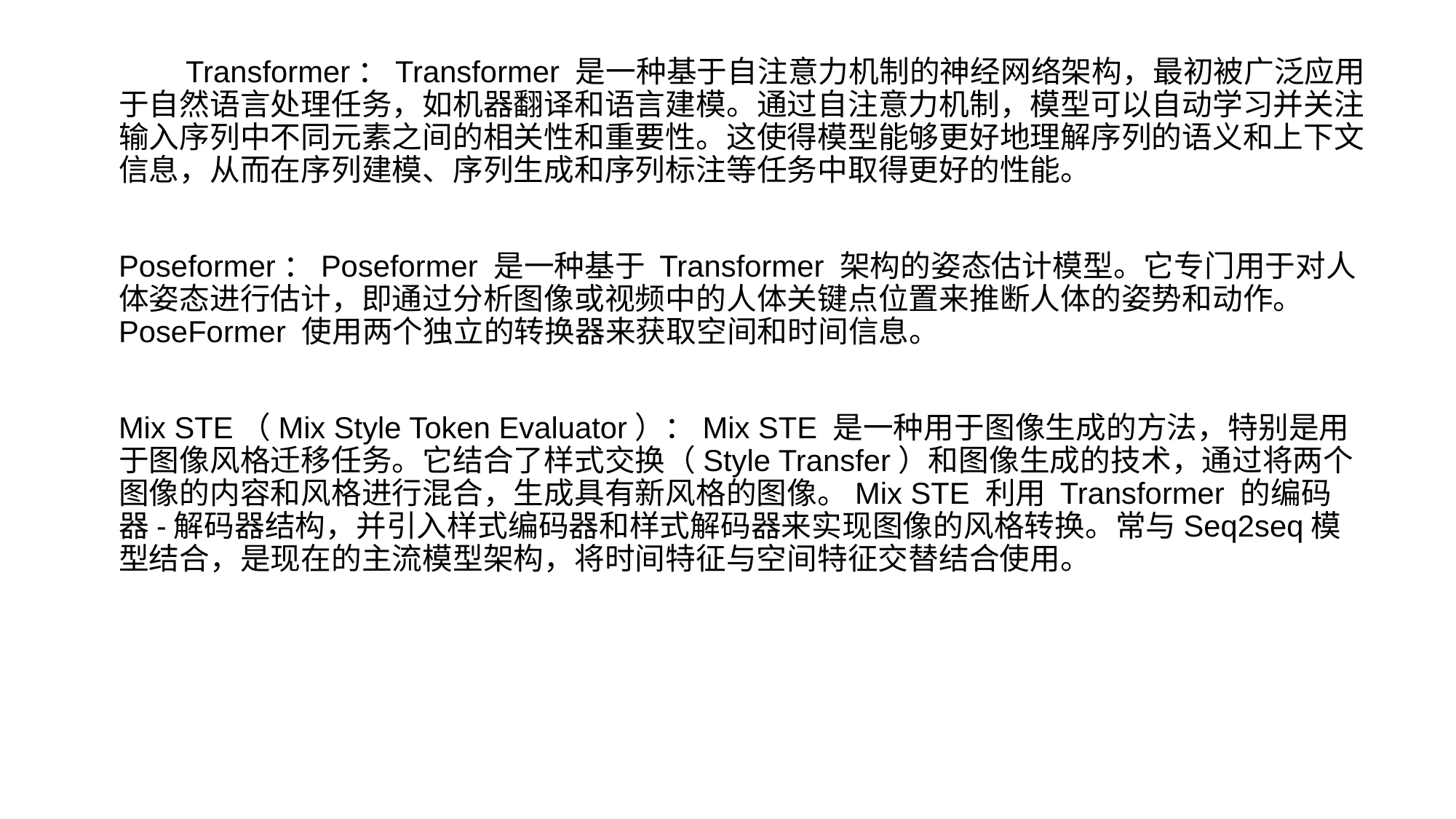

Transformer：Transformer 是一种基于自注意力机制的神经网络架构，最初被广泛应用于自然语言处理任务，如机器翻译和语言建模。通过自注意力机制，模型可以自动学习并关注输入序列中不同元素之间的相关性和重要性。这使得模型能够更好地理解序列的语义和上下文信息，从而在序列建模、序列生成和序列标注等任务中取得更好的性能。

Poseformer：Poseformer 是一种基于 Transformer 架构的姿态估计模型。它专门用于对人体姿态进行估计，即通过分析图像或视频中的人体关键点位置来推断人体的姿势和动作。 PoseFormer 使用两个独立的转换器来获取空间和时间信息。

Mix STE（Mix Style Token Evaluator）：Mix STE 是一种用于图像生成的方法，特别是用于图像风格迁移任务。它结合了样式交换（Style Transfer）和图像生成的技术，通过将两个图像的内容和风格进行混合，生成具有新风格的图像。Mix STE 利用 Transformer 的编码器-解码器结构，并引入样式编码器和样式解码器来实现图像的风格转换。常与Seq2seq模型结合，是现在的主流模型架构，将时间特征与空间特征交替结合使用。